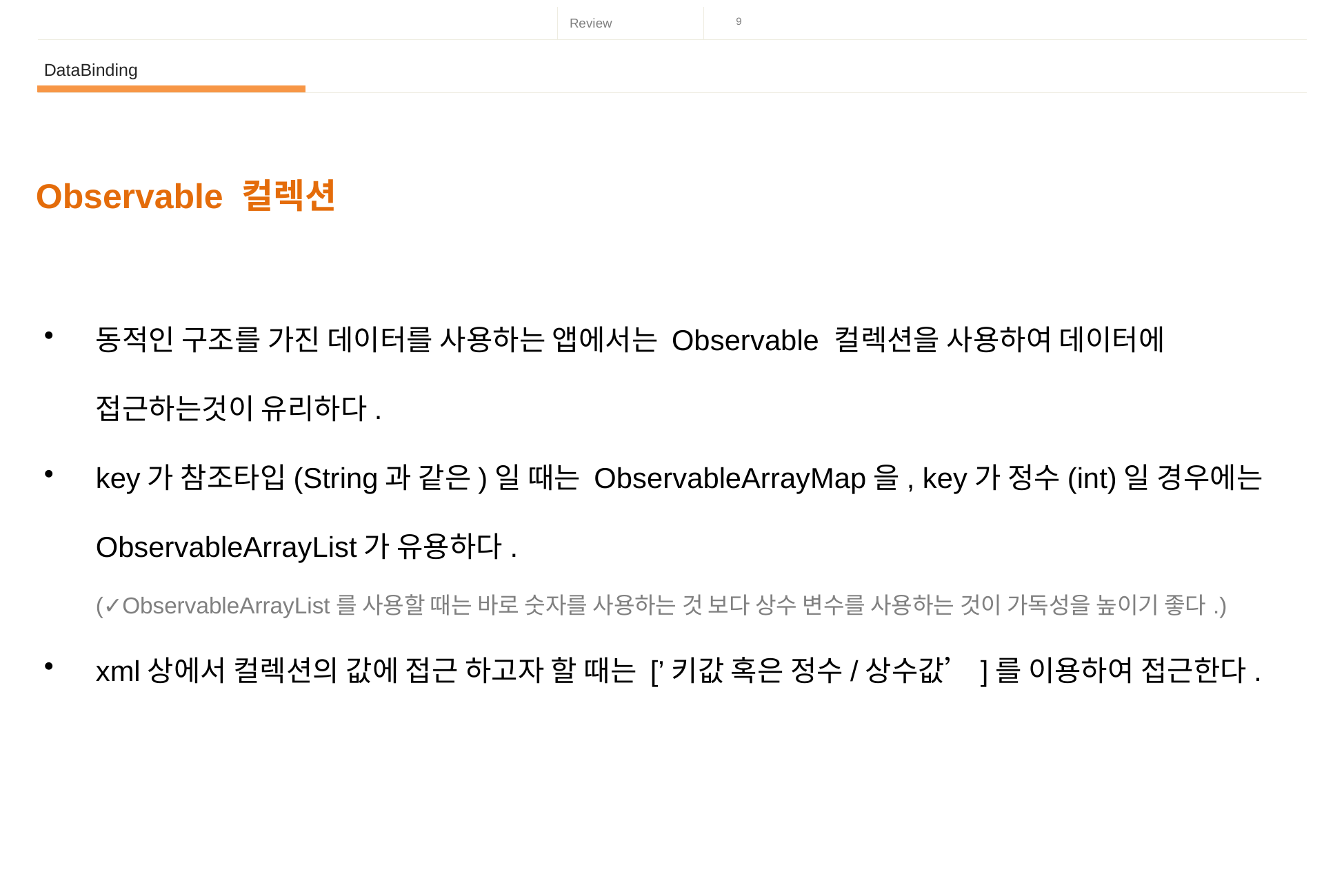

DataBinding
Observable 컬렉션
동적인 구조를 가진 데이터를 사용하는 앱에서는 Observable 컬렉션을 사용하여 데이터에 접근하는것이 유리하다.
key가 참조타입(String과 같은)일 때는 ObservableArrayMap을, key가 정수(int)일 경우에는 ObservableArrayList가 유용하다.
(✓ObservableArrayList를 사용할 때는 바로 숫자를 사용하는 것 보다 상수 변수를 사용하는 것이 가독성을 높이기 좋다.)
xml상에서 컬렉션의 값에 접근 하고자 할 때는 [’키값 혹은 정수/상수값’]를 이용하여 접근한다.